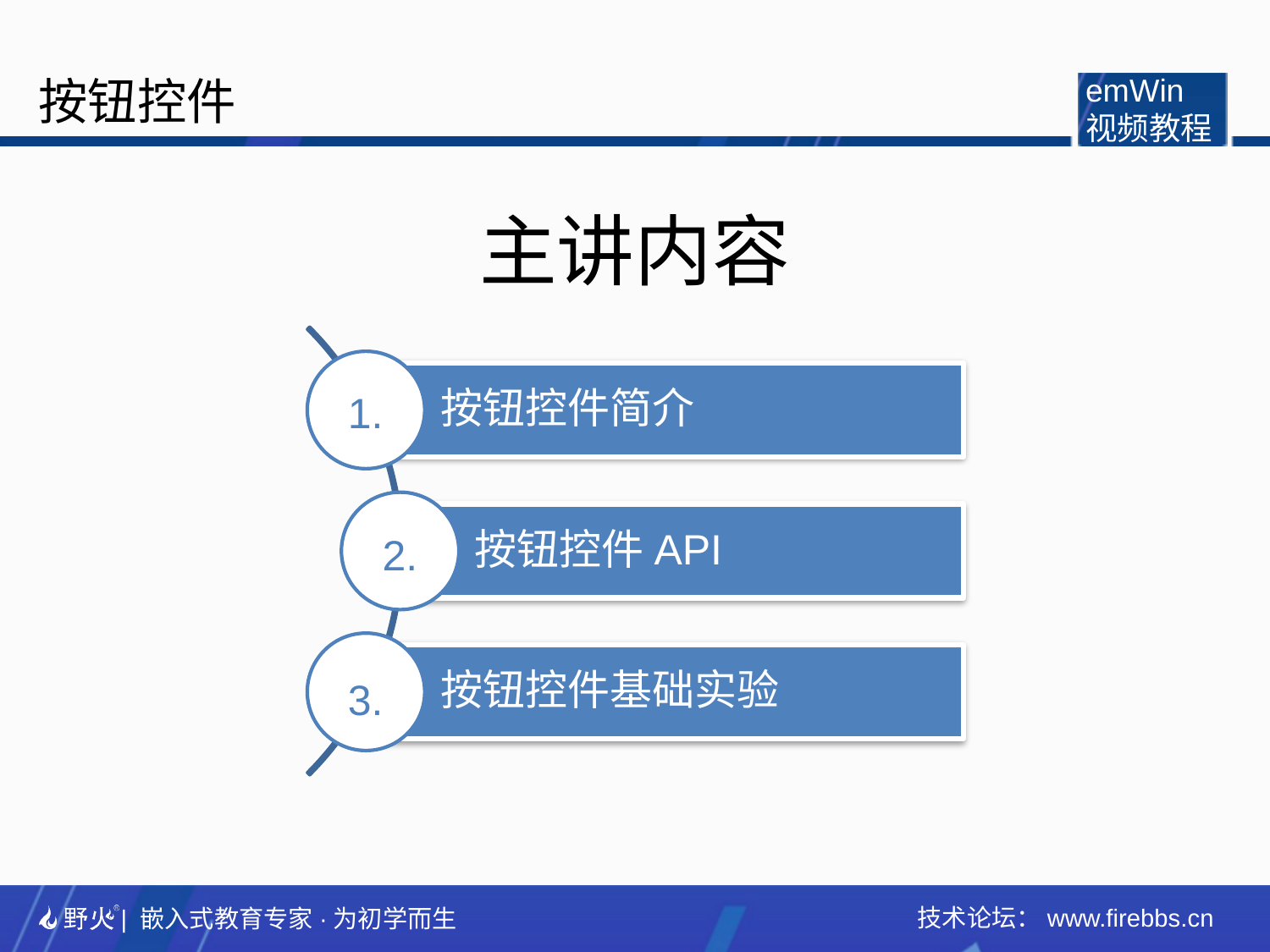

按钮控件
emWin
视频教程
主讲内容
按钮控件简介
按钮控件API
按钮控件基础实验
1.
2.
3.